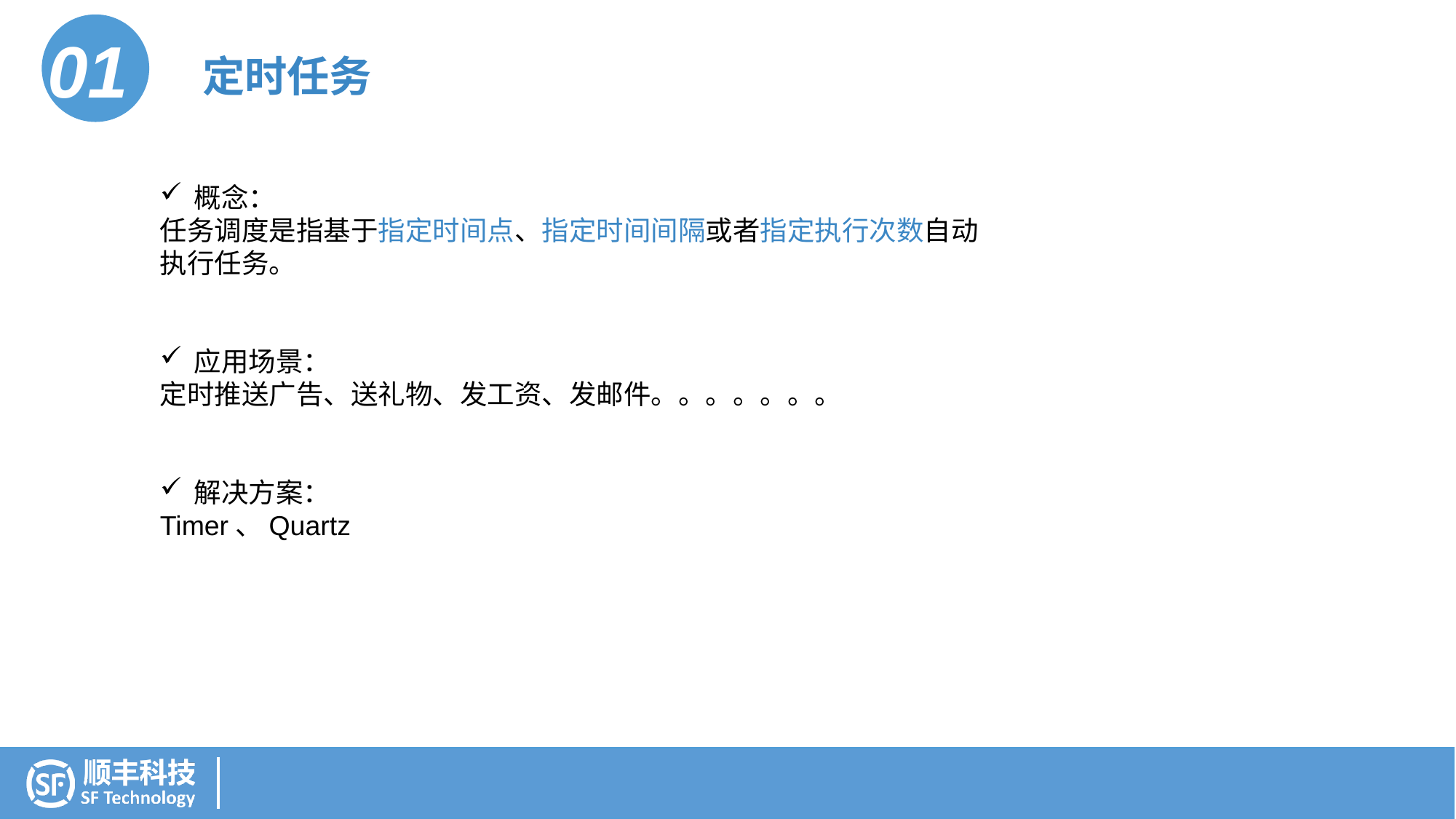

01
定时任务
概念：
任务调度是指基于指定时间点、指定时间间隔或者指定执行次数自动执行任务。

应用场景：
定时推送广告、送礼物、发工资、发邮件。。。。。。。

解决方案：
Timer、Quartz